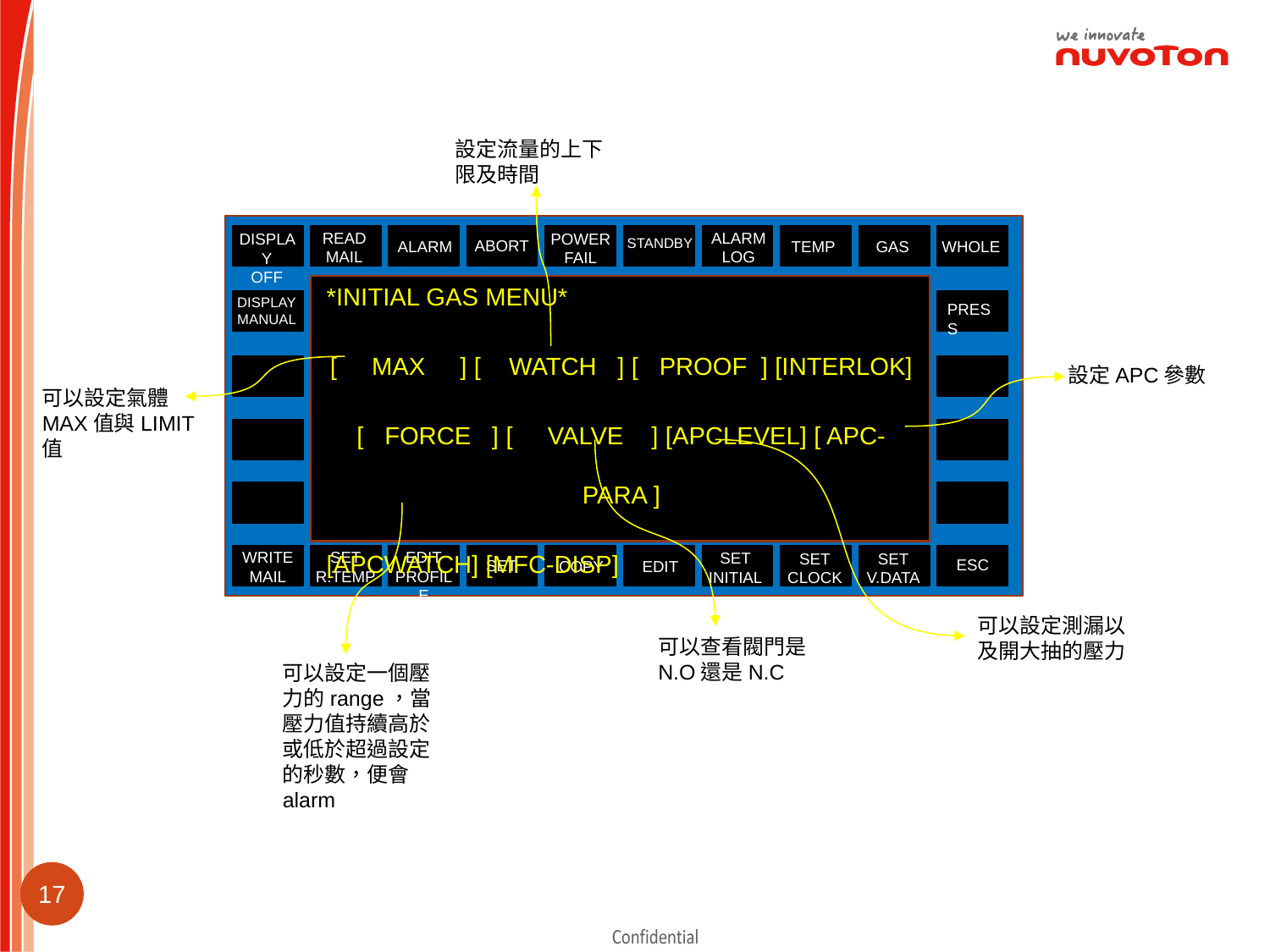

設定流量的上下限及時間

READ
MAIL
ALARM
LOG
POWER
FAIL
DISPLAY
OFF

STANDBY
ABORT
ALARM
TEMP
GAS
WHOLE
*INITIAL GAS MENU*
[     MAX     ] [    WATCH   ] [   PROOF  ] [INTERLOK]
[   FORCE   ] [     VALVE    ] [APCLEVEL] [ APC-PARA ]
[APCWATCH] [MFC-DISP]

DISPLAY
MANUAL

PRESS
設定APC參數

可以設定氣體MAX值與LIMIT值

WRITE
MAIL
SET
R.TEMP
EDIT
PROFILE
SET
INITIAL
SET
CLOCK
SET
V.DATA

ESC
SET
COPY
EDIT
可以設定測漏以及開大抽的壓力
可以查看閥門是N.O還是N.C
可以設定一個壓力的range，當壓力值持續高於或低於超過設定的秒數，便會alarm

17